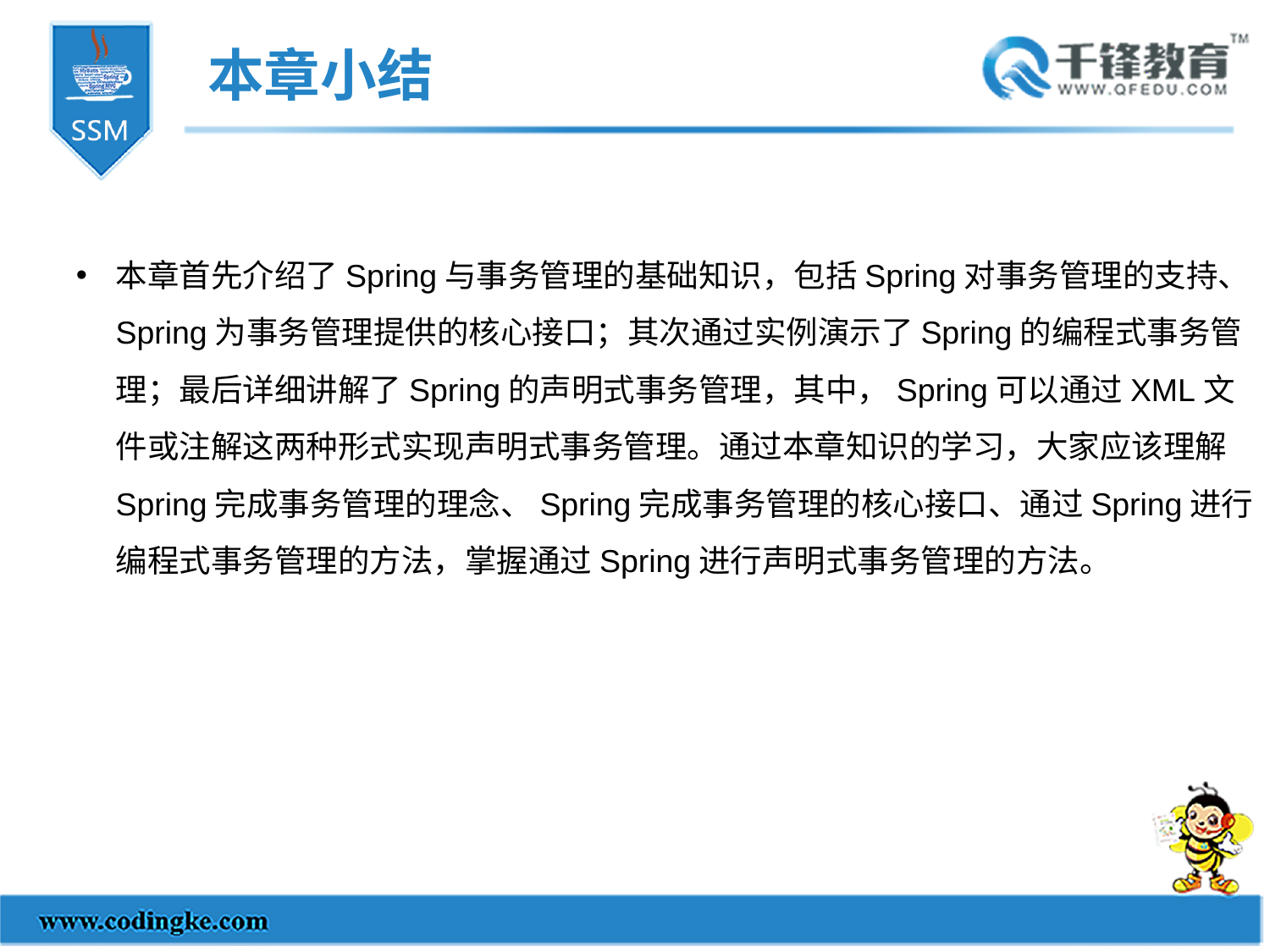

本章小结
本章首先介绍了Spring与事务管理的基础知识，包括Spring对事务管理的支持、Spring为事务管理提供的核心接口；其次通过实例演示了Spring的编程式事务管理；最后详细讲解了Spring的声明式事务管理，其中，Spring可以通过XML文件或注解这两种形式实现声明式事务管理。通过本章知识的学习，大家应该理解Spring完成事务管理的理念、Spring完成事务管理的核心接口、通过Spring进行编程式事务管理的方法，掌握通过Spring进行声明式事务管理的方法。